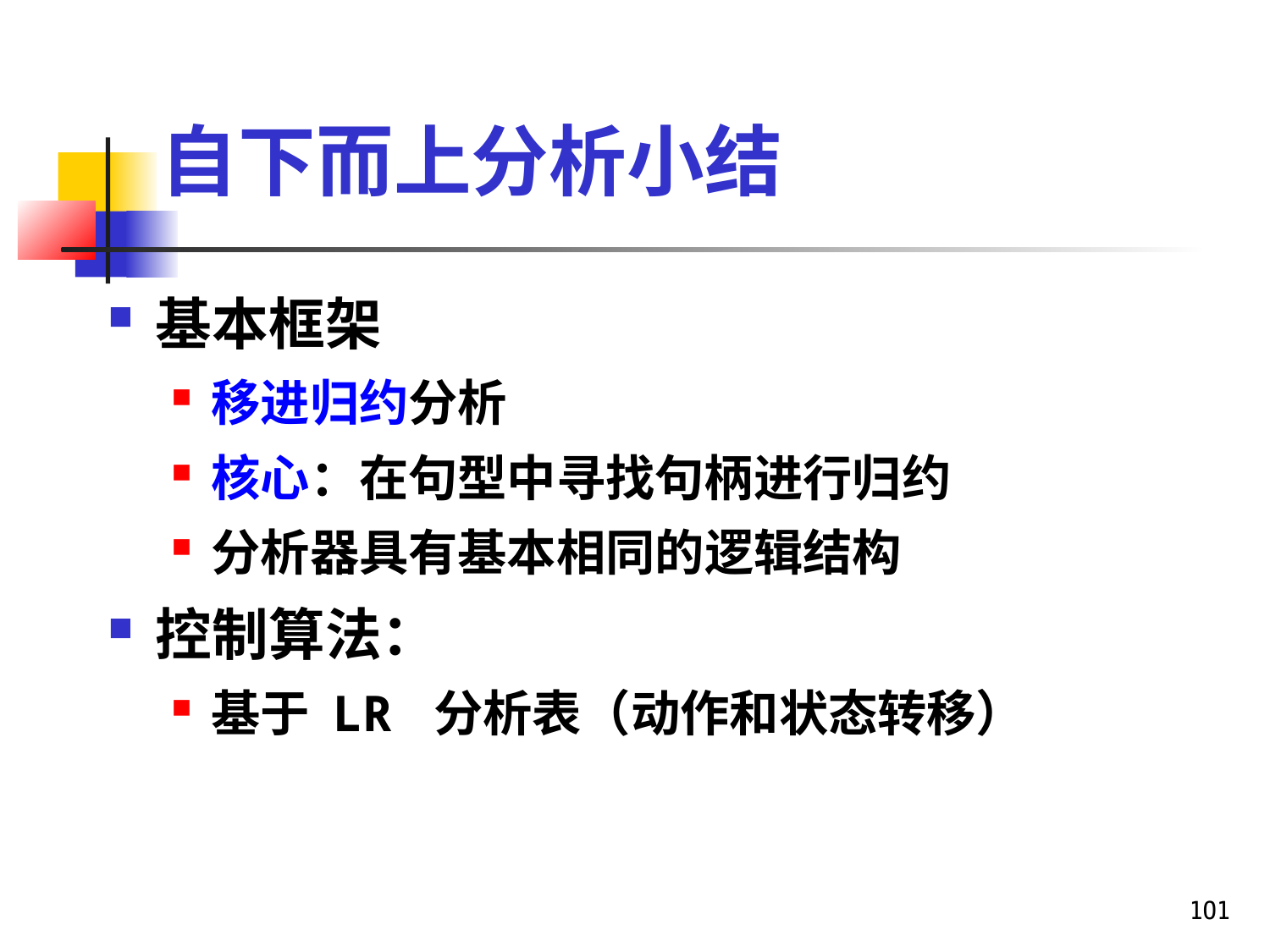

自下而上分析小结
基本框架
移进归约分析
核心：在句型中寻找句柄进行归约
分析器具有基本相同的逻辑结构
控制算法：
基于 LR 分析表（动作和状态转移）
101